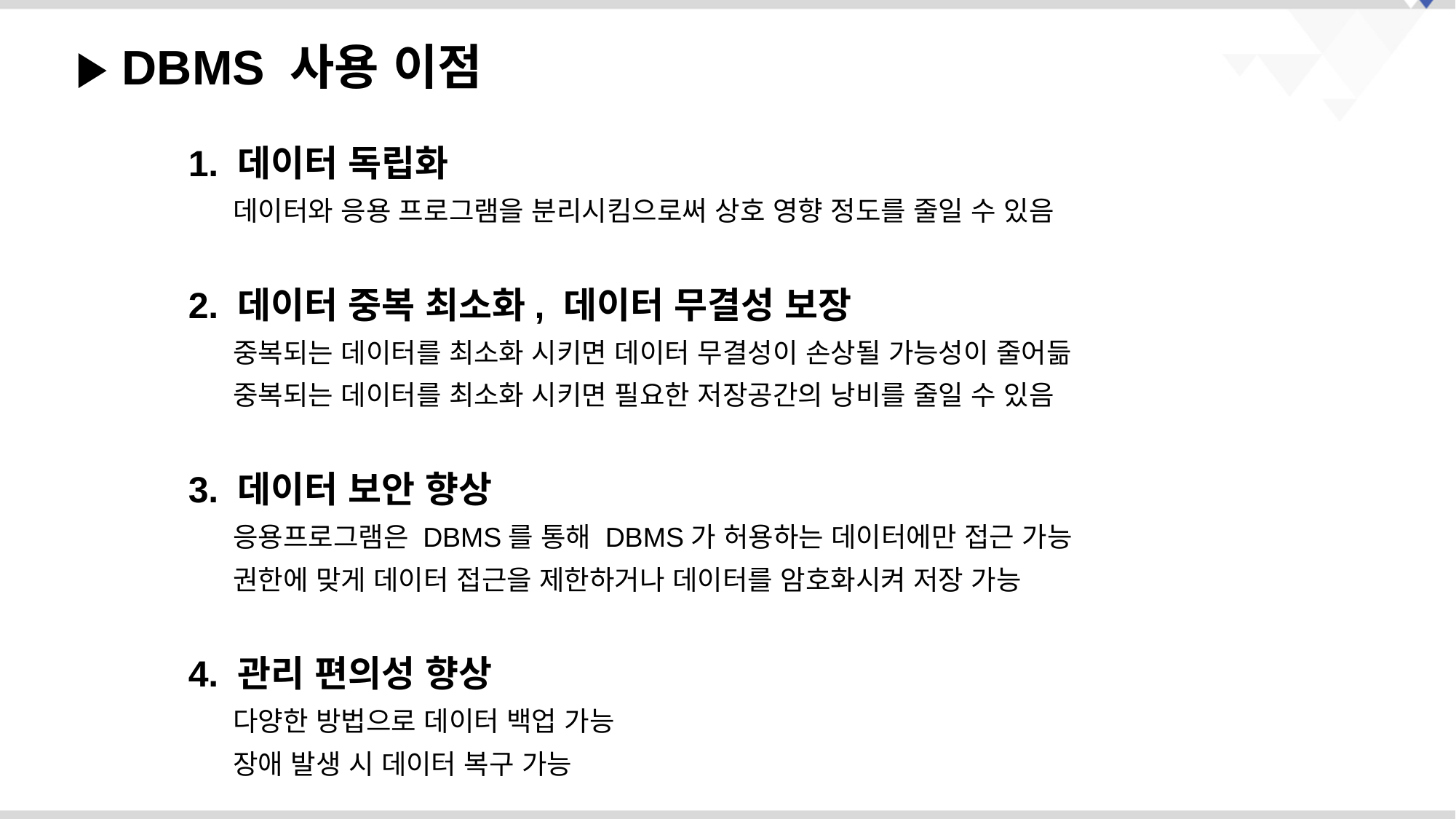

▶ DBMS 사용 이점
1. 데이터 독립화
     데이터와 응용 프로그램을 분리시킴으로써 상호 영향 정도를 줄일 수 있음

2. 데이터 중복 최소화, 데이터 무결성 보장
     중복되는 데이터를 최소화 시키면 데이터 무결성이 손상될 가능성이 줄어듦
     중복되는 데이터를 최소화 시키면 필요한 저장공간의 낭비를 줄일 수 있음

3. 데이터 보안 향상
     응용프로그램은 DBMS를 통해 DBMS가 허용하는 데이터에만 접근 가능
     권한에 맞게 데이터 접근을 제한하거나 데이터를 암호화시켜 저장 가능

4. 관리 편의성 향상
     다양한 방법으로 데이터 백업 가능
     장애 발생 시 데이터 복구 가능